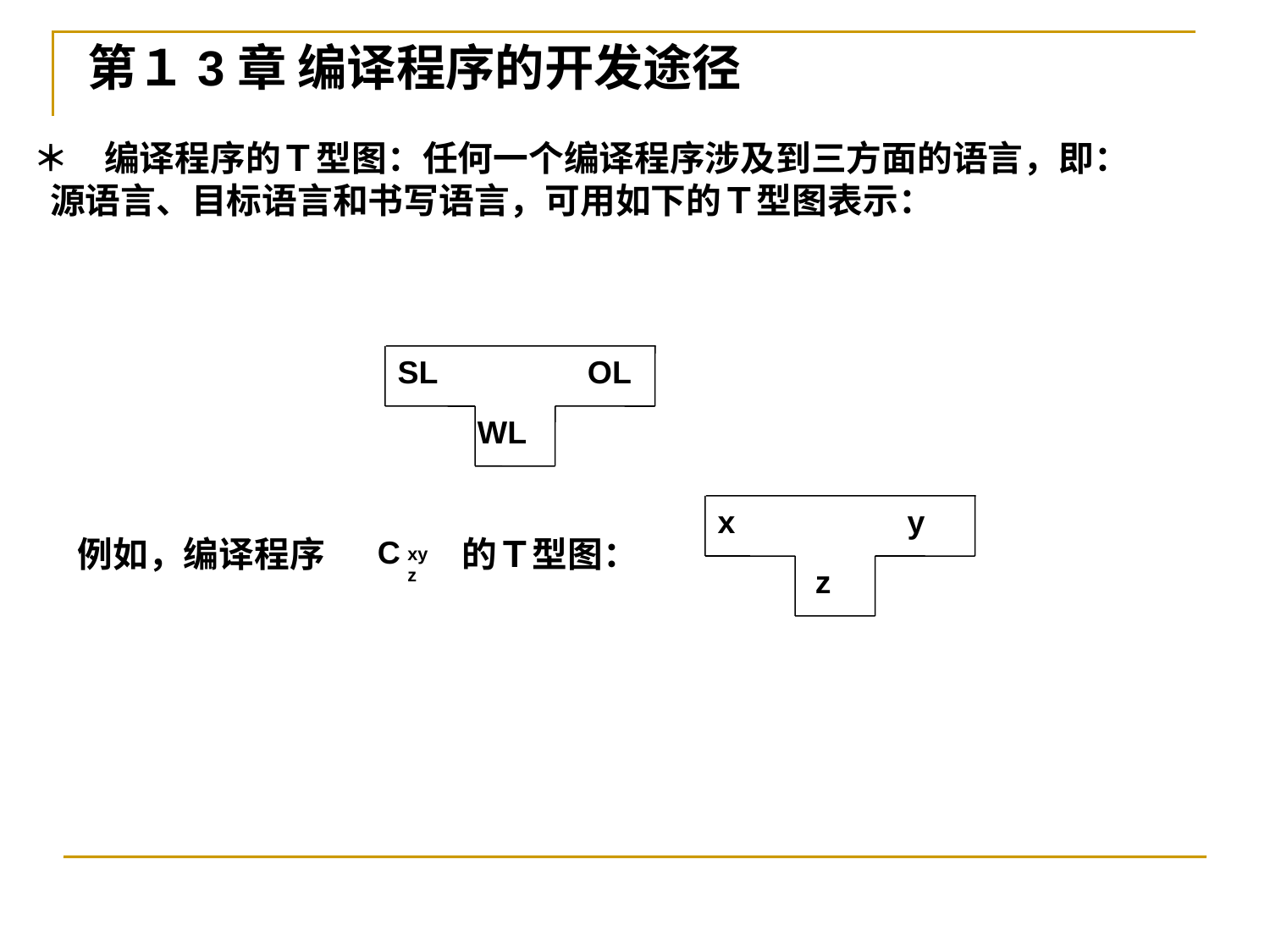

# 第１3章 编译程序的开发途径
＊　编译程序的Ｔ型图：任何一个编译程序涉及到三方面的语言，即：
 源语言、目标语言和书写语言，可用如下的Ｔ型图表示：

SL
OL

WL

x
y

  z

例如，编译程序                 的Ｔ型图：
C
xy
z